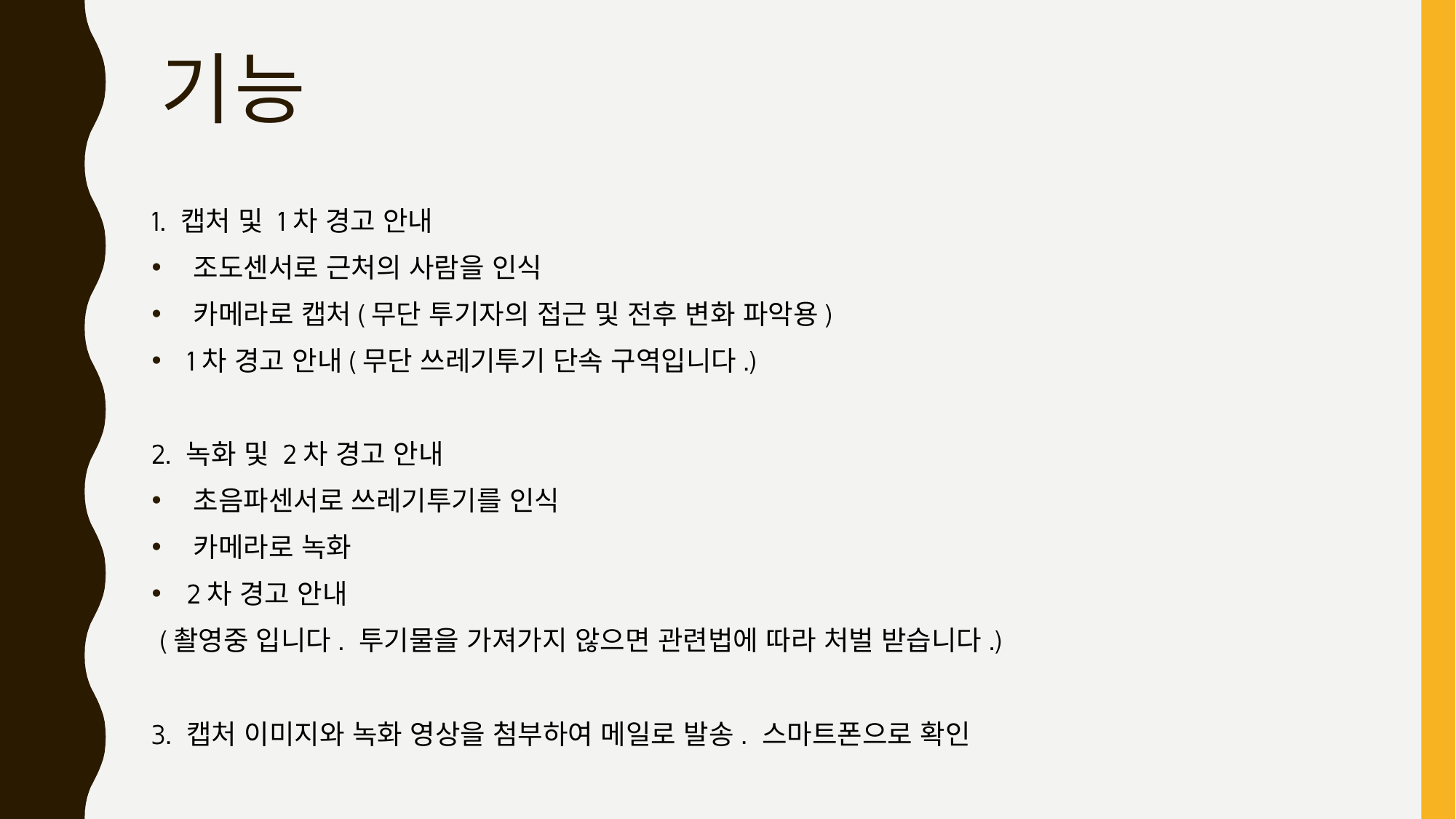

# 기능
1. 캡처 및 1차 경고 안내
 조도센서로 근처의 사람을 인식
 카메라로 캡처(무단 투기자의 접근 및 전후 변화 파악용)
 1차 경고 안내(무단 쓰레기투기 단속 구역입니다.)

2. 녹화 및 2차 경고 안내
 초음파센서로 쓰레기투기를 인식
 카메라로 녹화
 2차 경고 안내
 (촬영중 입니다. 투기물을 가져가지 않으면 관련법에 따라 처벌 받습니다.)

3. 캡처 이미지와 녹화 영상을 첨부하여 메일로 발송. 스마트폰으로 확인